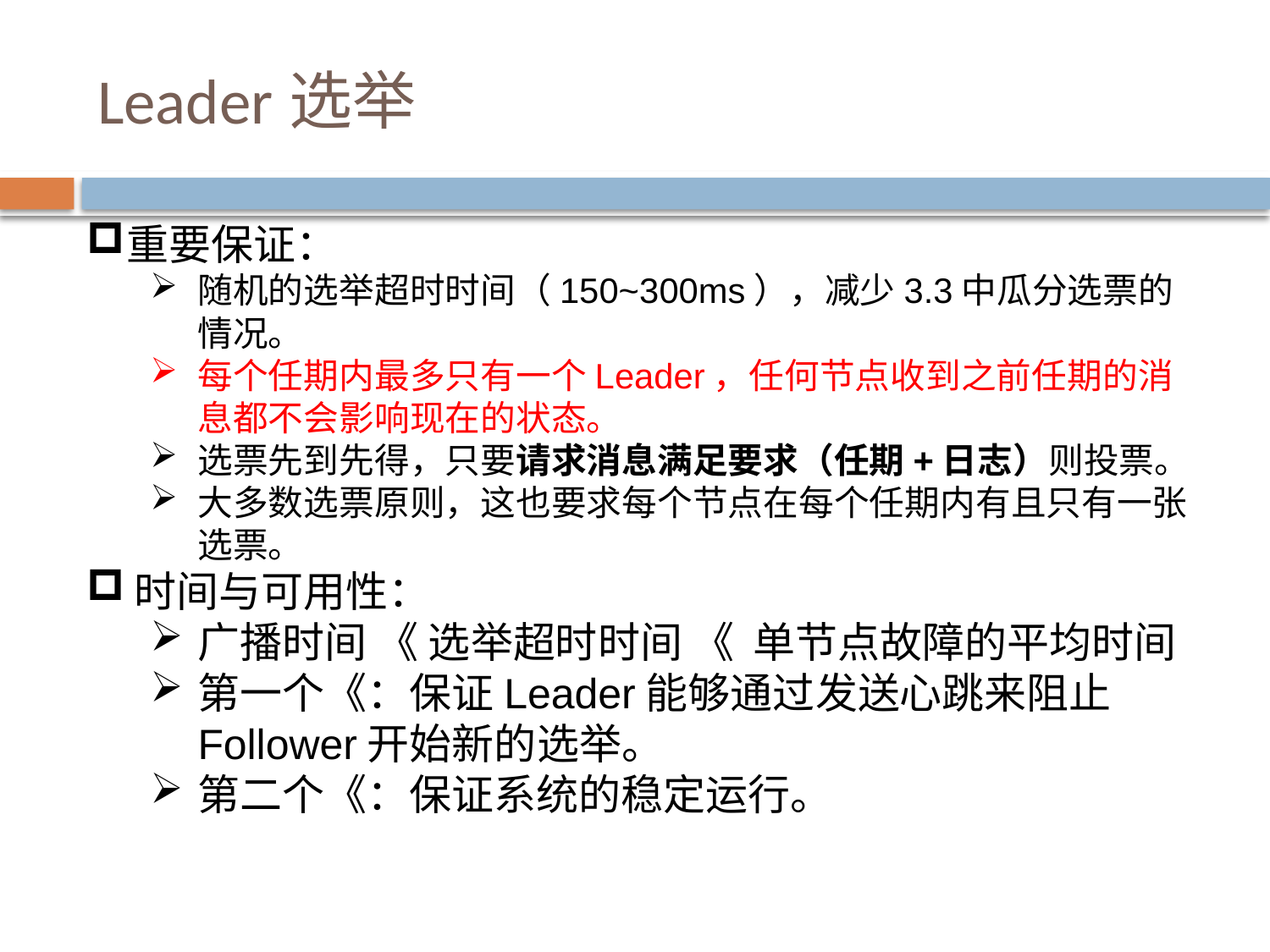

# Leader选举
10
重要保证：
随机的选举超时时间（150~300ms），减少3.3中瓜分选票的情况。
每个任期内最多只有一个Leader，任何节点收到之前任期的消息都不会影响现在的状态。
选票先到先得，只要请求消息满足要求（任期+日志）则投票。
大多数选票原则，这也要求每个节点在每个任期内有且只有一张选票。
时间与可用性：
广播时间 《 选举超时时间 《  单节点故障的平均时间
第一个《：保证Leader能够通过发送⼼跳来阻止Follower开始新的选举。
第二个《：保证系统的稳定运行。